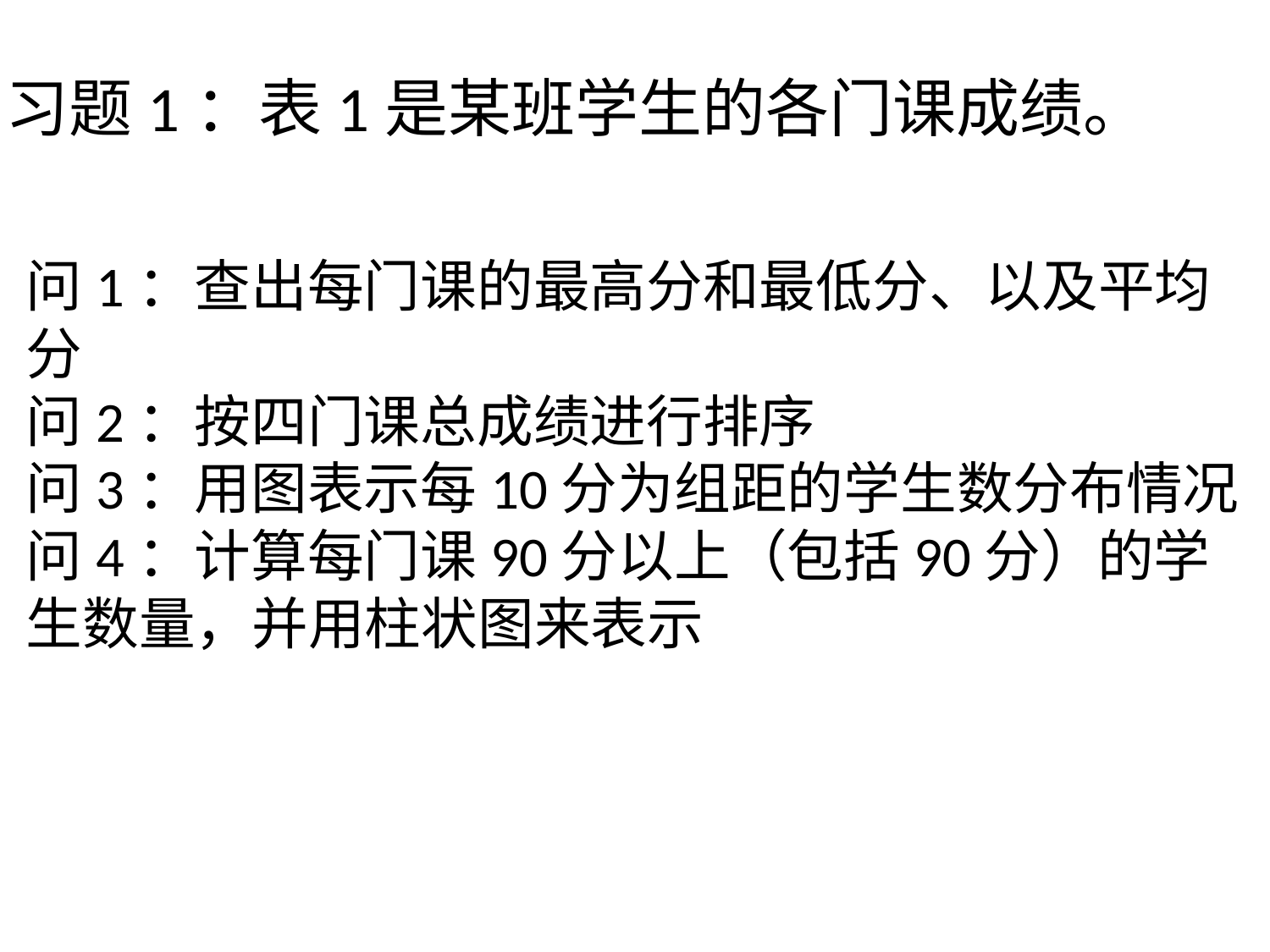

习题1：表1是某班学生的各门课成绩。

问1：查出每门课的最高分和最低分、以及平均分
问2：按四门课总成绩进行排序
问3：用图表示每10分为组距的学生数分布情况
问4：计算每门课90分以上（包括90分）的学生数量，并用柱状图来表示